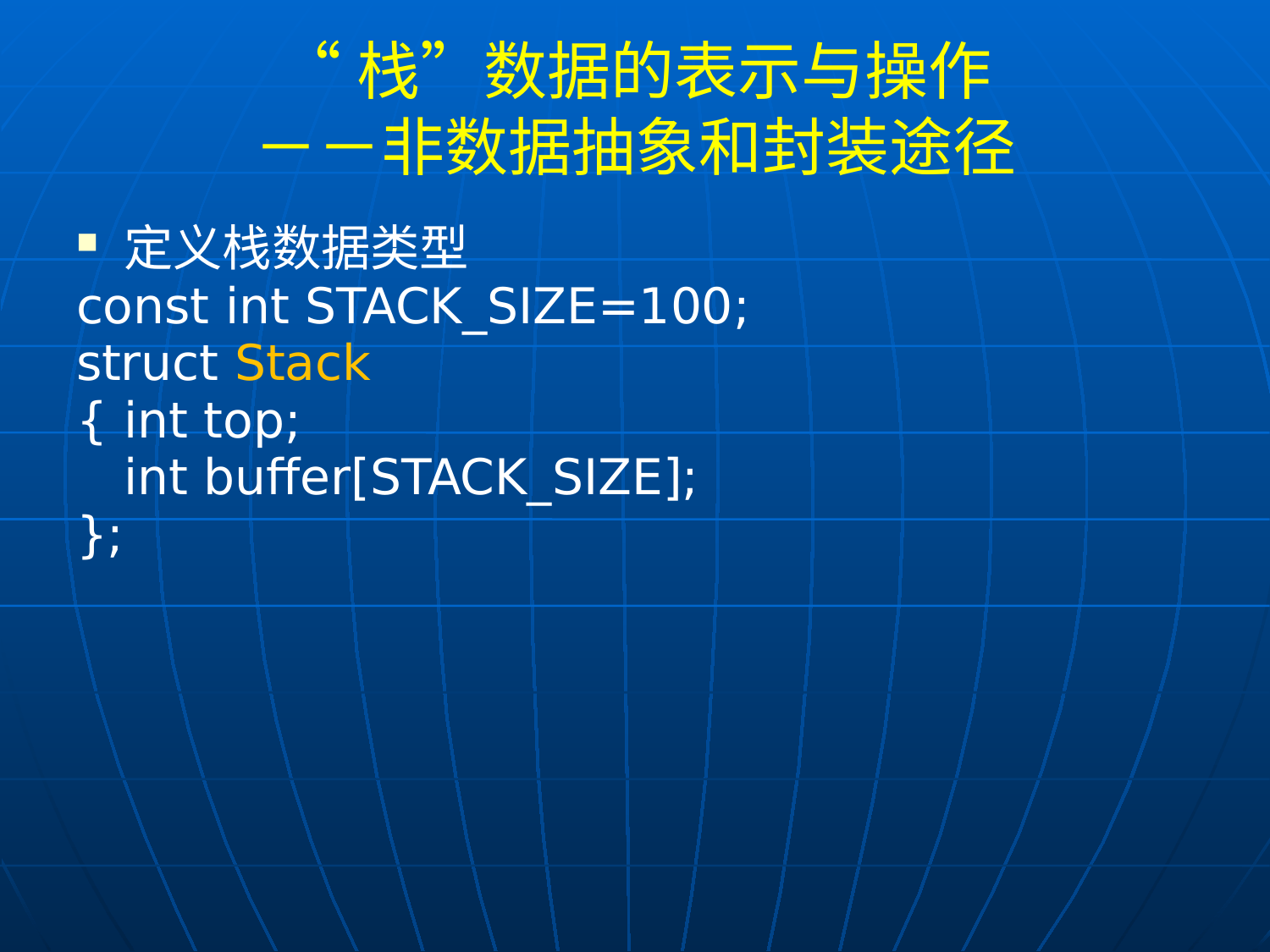

# “栈”数据的表示与操作 －－非数据抽象和封装途径
定义栈数据类型
const int STACK_SIZE=100;
struct Stack
{	int top;
	int buffer[STACK_SIZE];
};